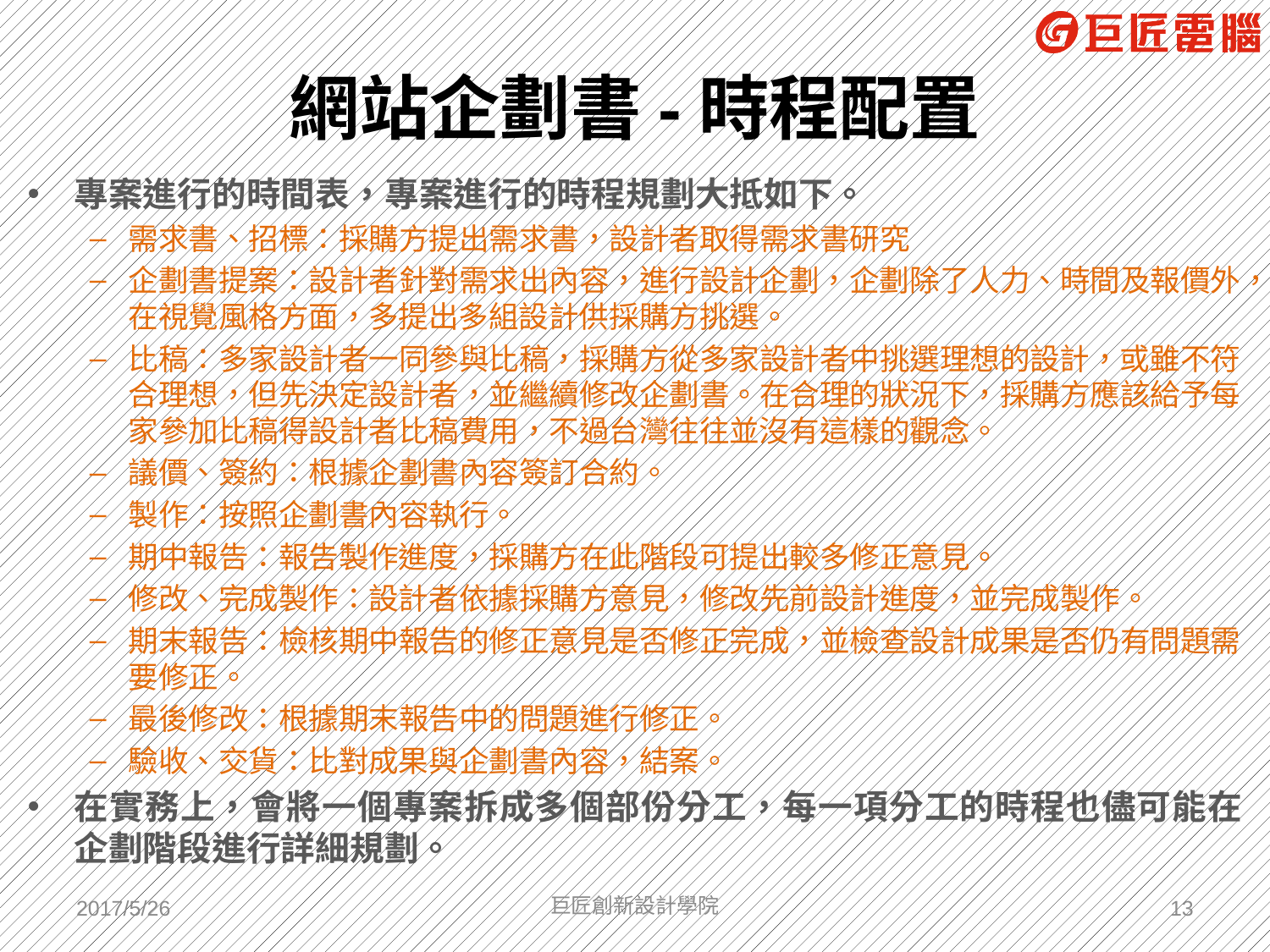

# 網站企劃書-時程配置
專案進行的時間表，專案進行的時程規劃大抵如下。
需求書、招標：採購方提出需求書，設計者取得需求書研究
企劃書提案：設計者針對需求出內容，進行設計企劃，企劃除了人力、時間及報價外，在視覺風格方面，多提出多組設計供採購方挑選。
比稿：多家設計者一同參與比稿，採購方從多家設計者中挑選理想的設計，或雖不符合理想，但先決定設計者，並繼續修改企劃書。在合理的狀況下，採購方應該給予每家參加比稿得設計者比稿費用，不過台灣往往並沒有這樣的觀念。
議價、簽約：根據企劃書內容簽訂合約。
製作：按照企劃書內容執行。
期中報告：報告製作進度，採購方在此階段可提出較多修正意見。
修改、完成製作：設計者依據採購方意見，修改先前設計進度，並完成製作。
期末報告：檢核期中報告的修正意見是否修正完成，並檢查設計成果是否仍有問題需要修正。
最後修改：根據期末報告中的問題進行修正。
驗收、交貨：比對成果與企劃書內容，結案。
在實務上，會將一個專案拆成多個部份分工，每一項分工的時程也儘可能在企劃階段進行詳細規劃。

2017/5/26
巨匠創新設計學院
13